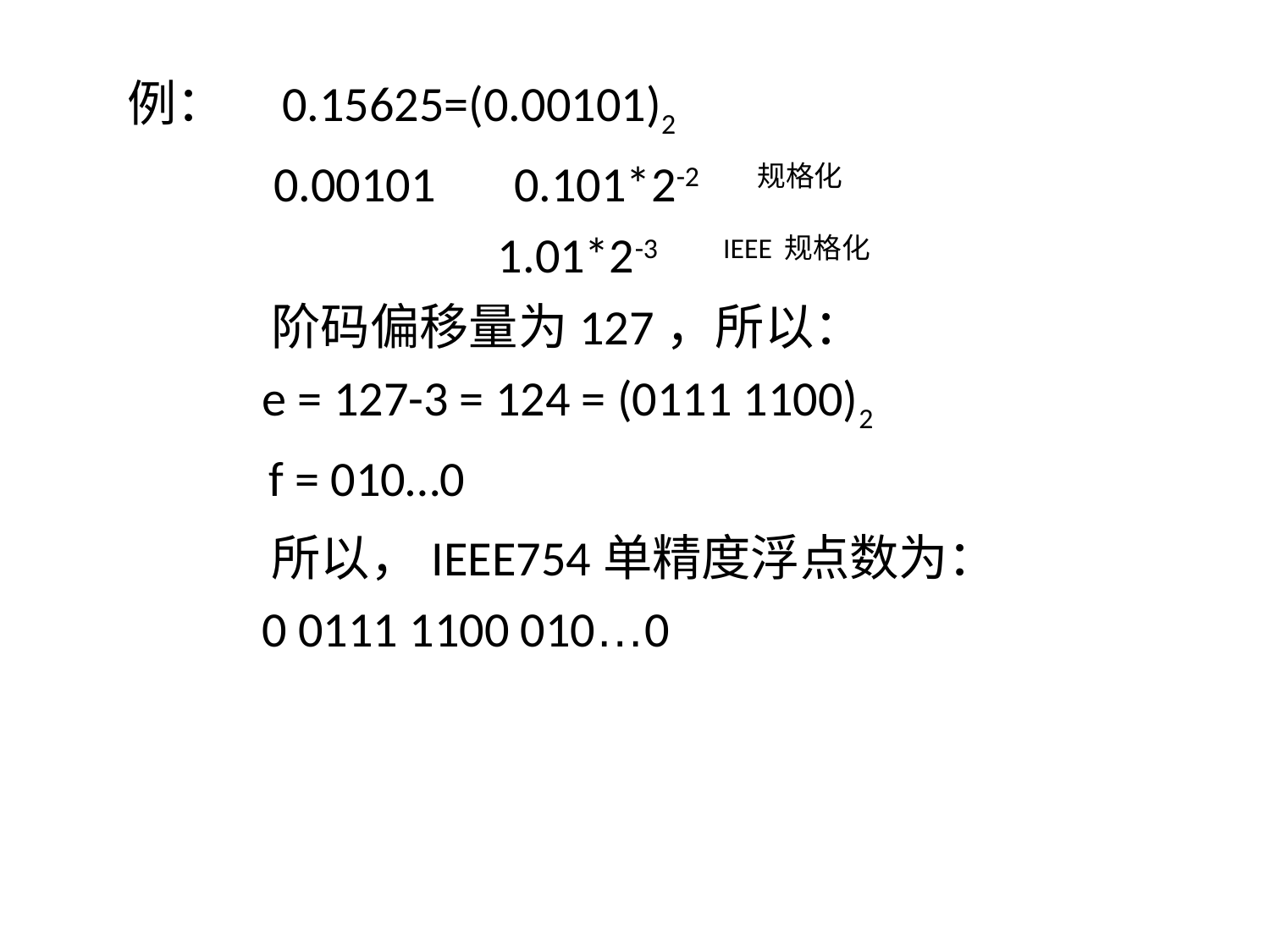

例：    0.15625=(0.00101)2
             0.00101       0.101*2-2       规格化
                                 1.01*2-3          IEEE规格化
            阶码偏移量为127，所以：
            e = 127-3 = 124 = (0111 1100)2
             f = 010…0
            所以，IEEE754单精度浮点数为：
            0 0111 1100 010…0